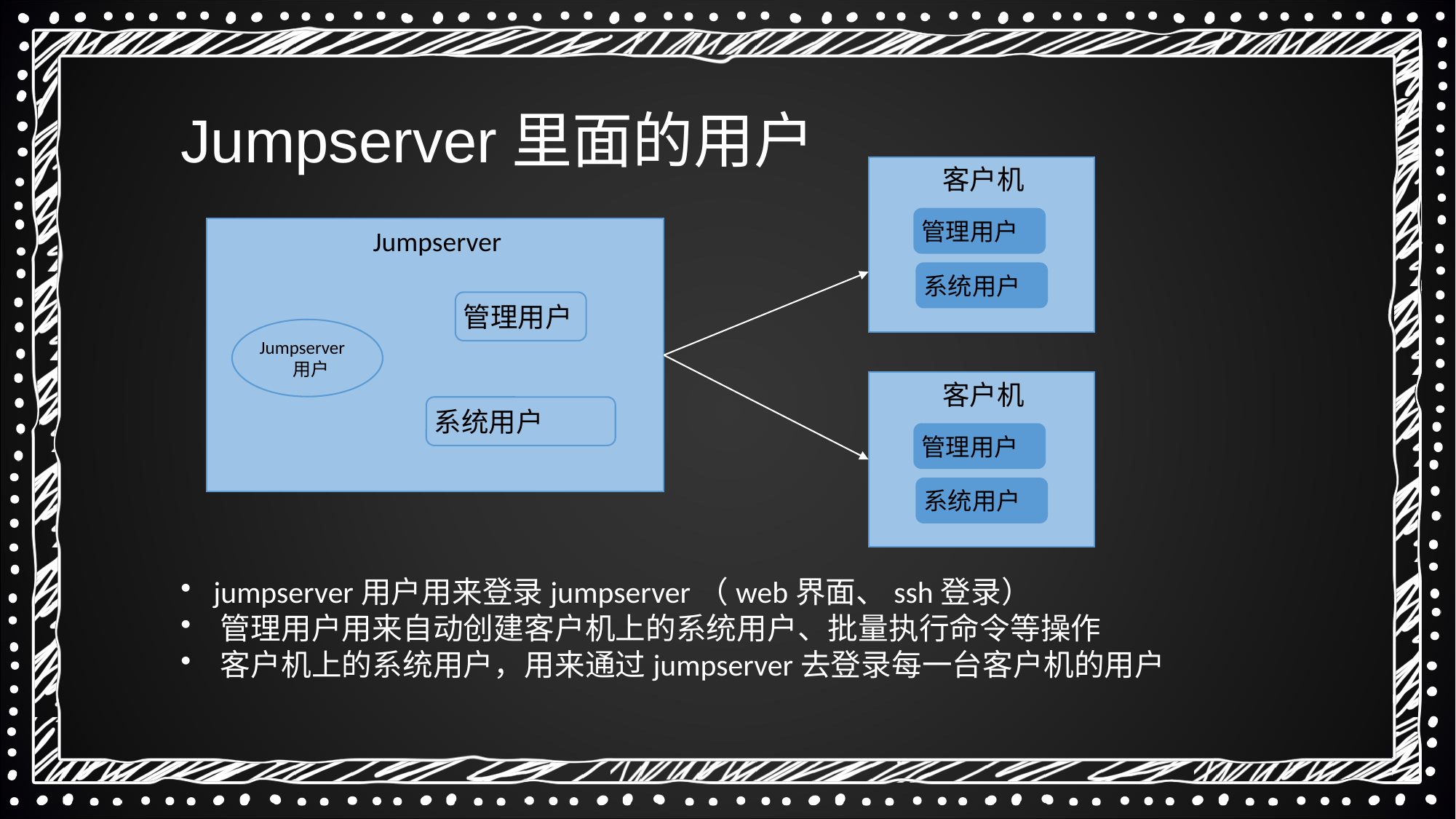

Jumpserver里面的用户
          客户机

管理用户
系统用户
                          Jumpserver

管理用户
Jumpserver
       用户
系统用户
          客户机

管理用户
系统用户
 jumpserver用户用来登录jumpserver（web界面、ssh登录）
 管理用户用来自动创建客户机上的系统用户、批量执行命令等操作
 客户机上的系统用户，用来通过jumpserver去登录每一台客户机的用户